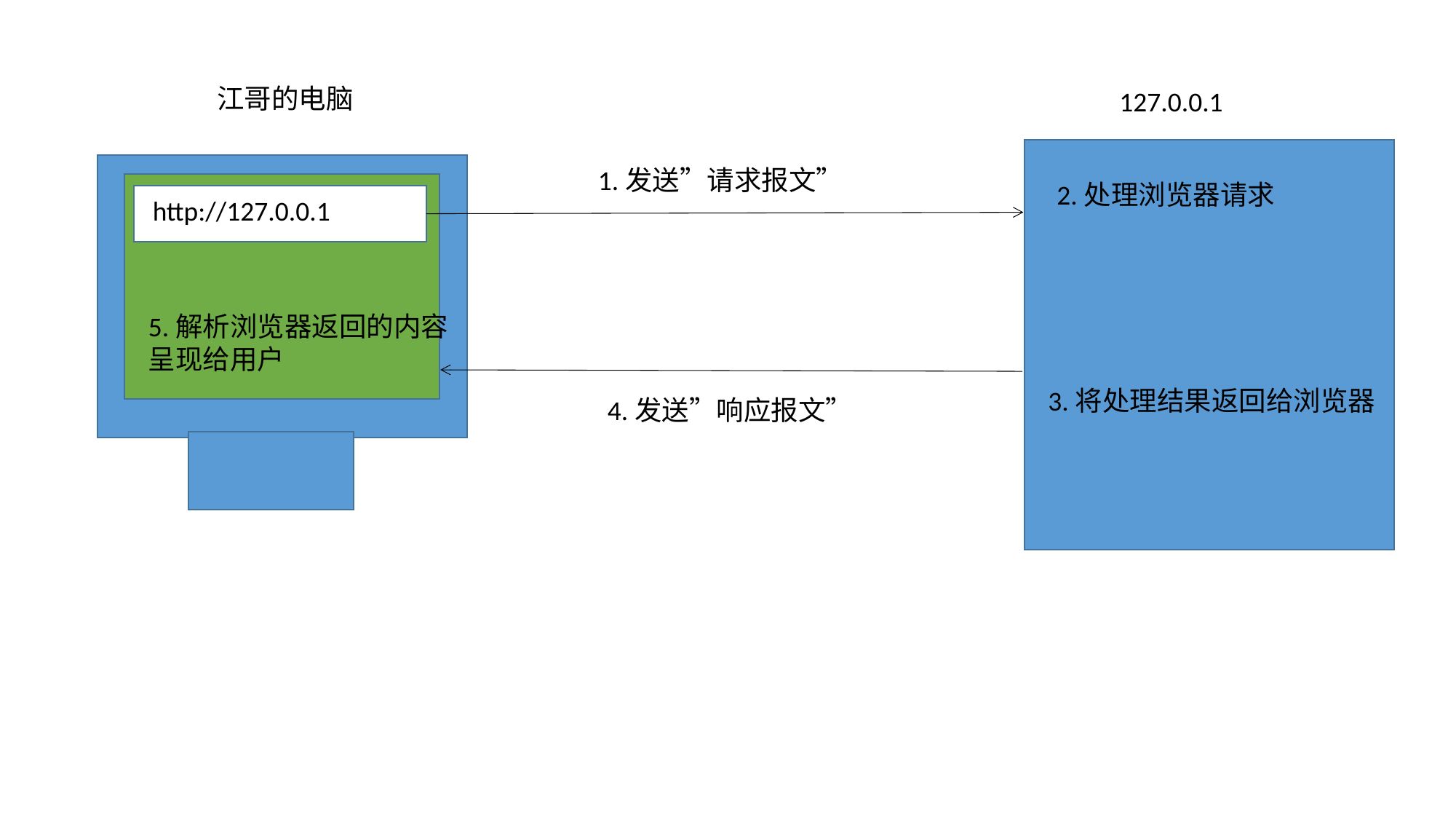

江哥的电脑
127.0.0.1

1.发送”请求报文”
2.处理浏览器请求

http://127.0.0.1
5.解析浏览器返回的内容
呈现给用户
3.将处理结果返回给浏览器
4.发送”响应报文”